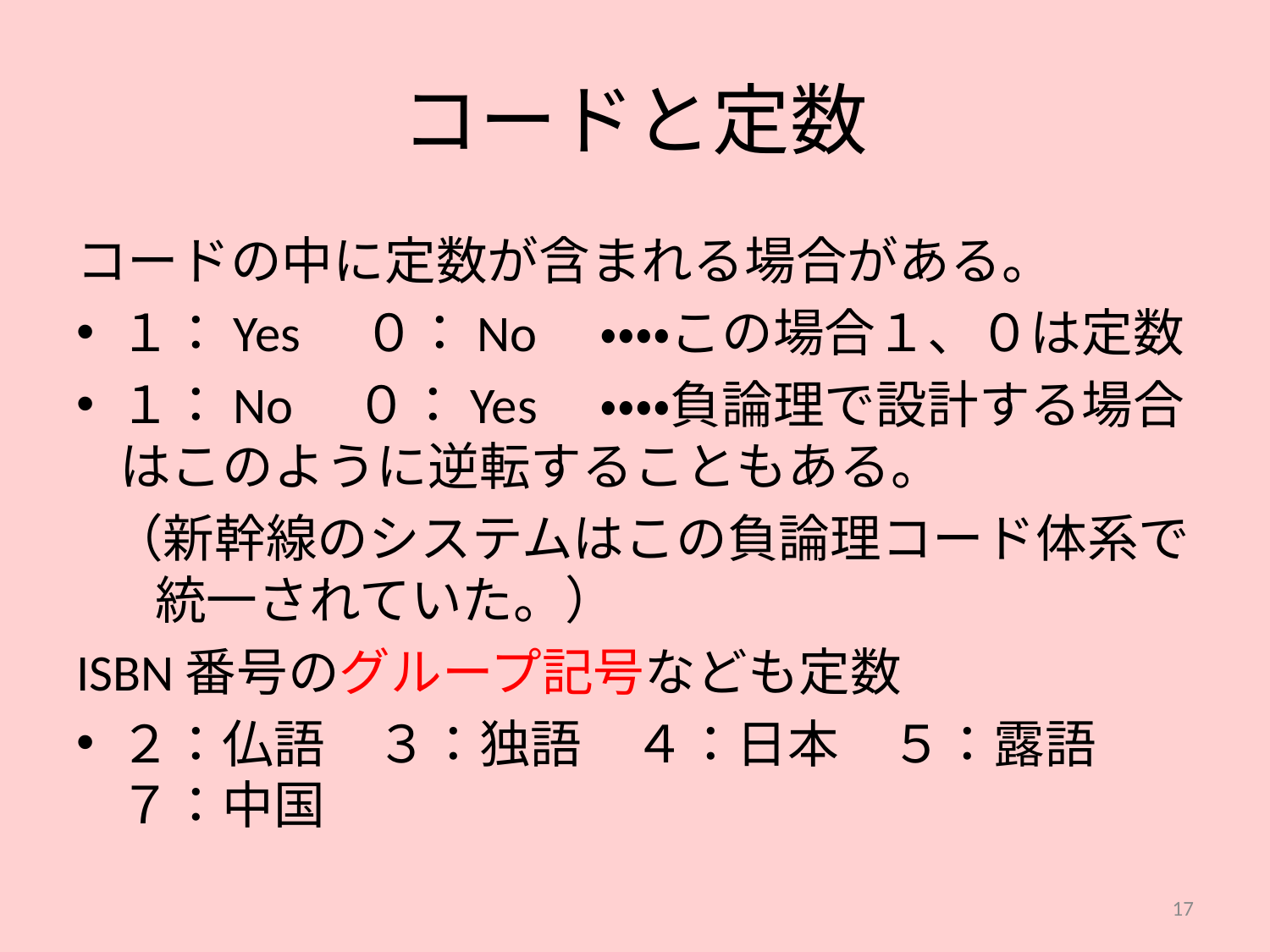

# コードと定数
コードの中に定数が含まれる場合がある。
１：Yes　０：No　・・・・この場合１、０は定数
１：No　０：Yes　・・・・負論理で設計する場合はこのように逆転することもある。
（新幹線のシステムはこの負論理コード体系で統一されていた。）
ISBN番号のグループ記号なども定数
２：仏語　３：独語　４：日本　５：露語　７：中国
17